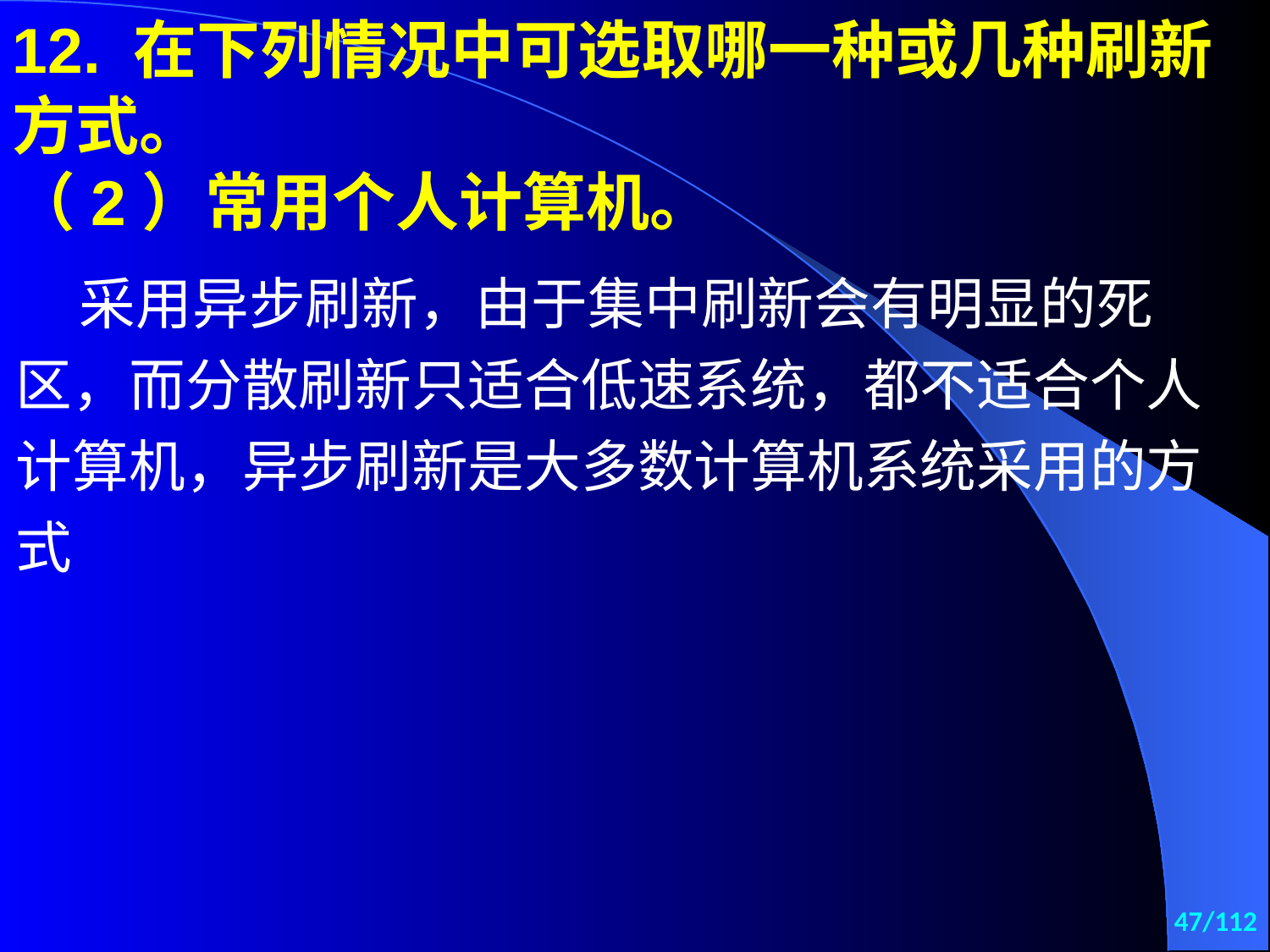

12. 在下列情况中可选取哪一种或几种刷新方式。
（2）常用个人计算机。
采用异步刷新，由于集中刷新会有明显的死区，而分散刷新只适合低速系统，都不适合个人计算机，异步刷新是大多数计算机系统采用的方式
47/112